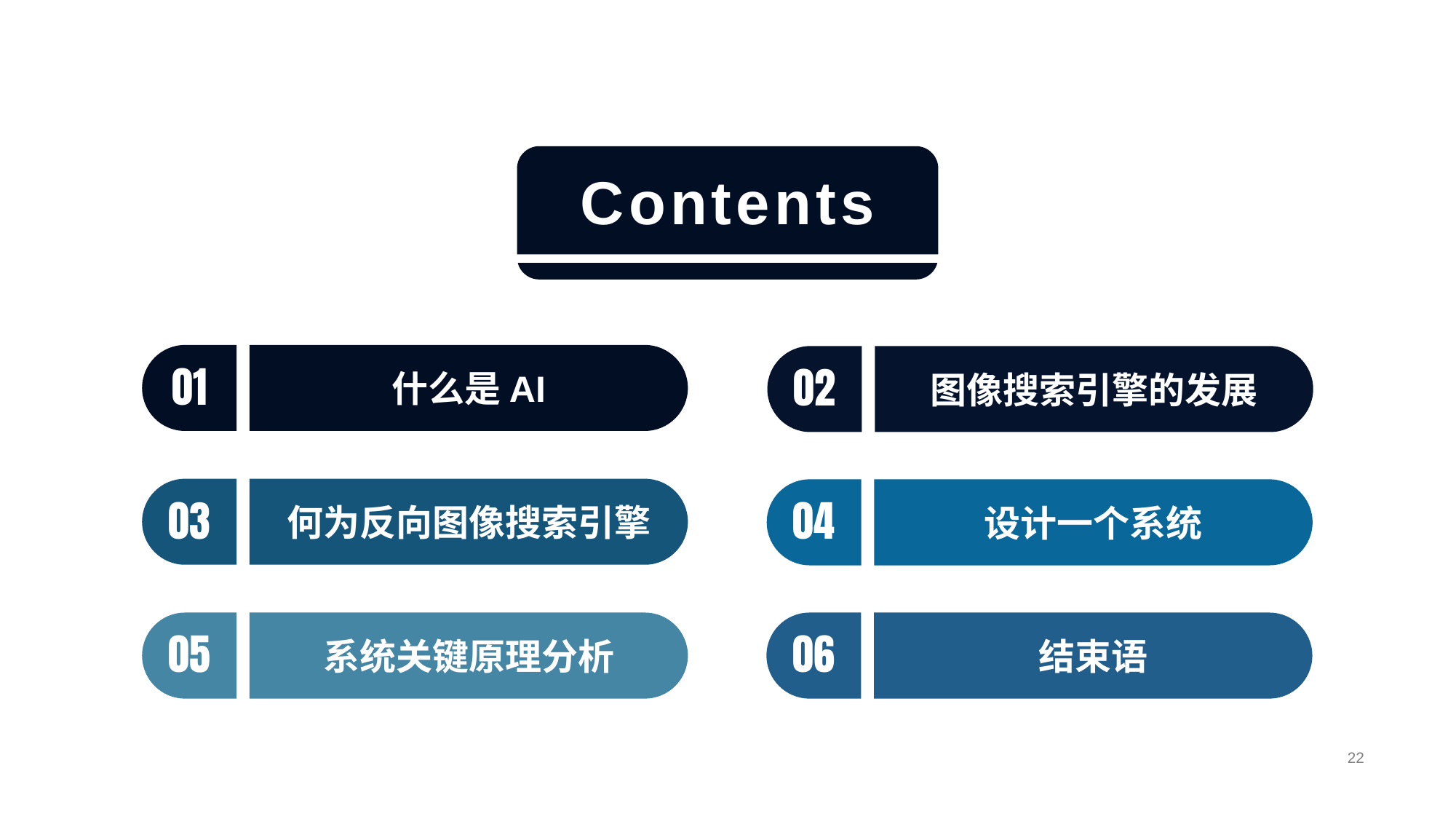

Contents

01
什么是AI
02
图像搜索引擎的发展
03
何为反向图像搜索引擎
04
设计一个系统
05
系统关键原理分析
06
结束语
22